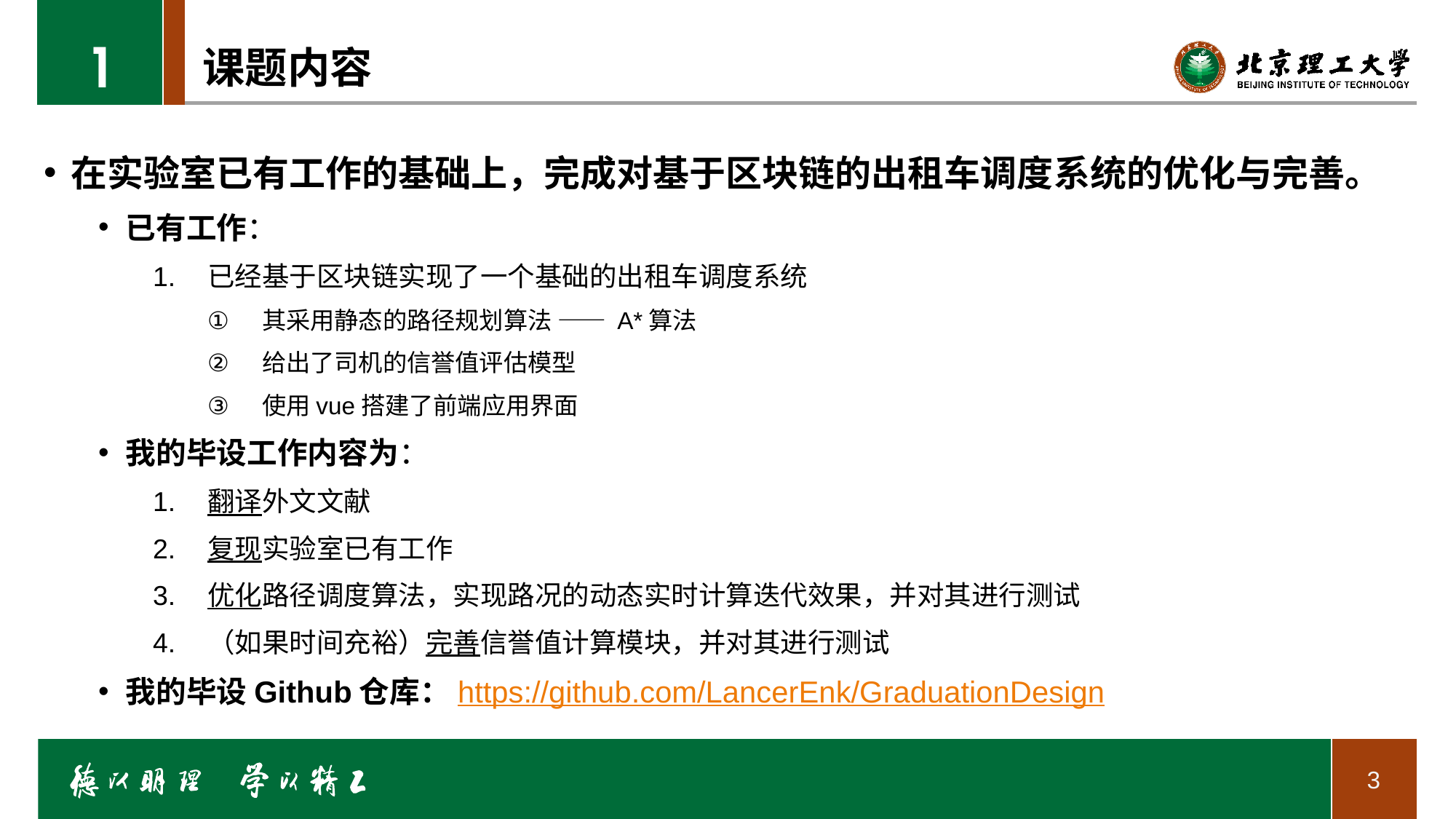

1
# 课题内容
在实验室已有工作的基础上，完成对基于区块链的出租车调度系统的优化与完善。
已有工作：
已经基于区块链实现了一个基础的出租车调度系统
其采用静态的路径规划算法 —— A*算法
给出了司机的信誉值评估模型
使用vue搭建了前端应用界面
我的毕设工作内容为：
翻译外文文献
复现实验室已有工作
优化路径调度算法，实现路况的动态实时计算迭代效果，并对其进行测试
（如果时间充裕）完善信誉值计算模块，并对其进行测试
我的毕设Github仓库：https://github.com/LancerEnk/GraduationDesign